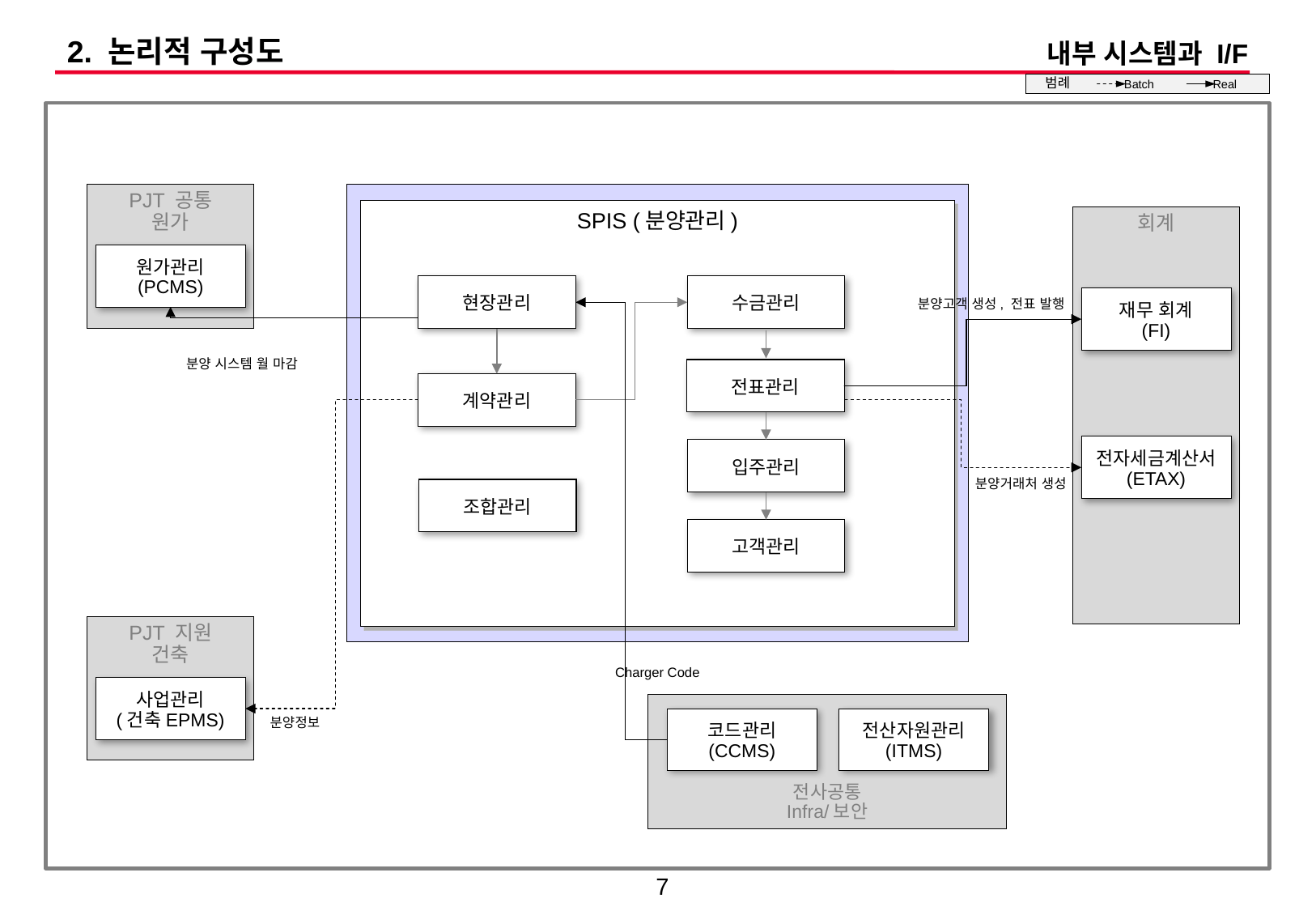

2. 논리적 구성도
내부 시스템과 I/F
범례
Batch
Real

PJT 공통
원가
원가관리
(PCMS)

SPIS (분양관리)

현장관리
수금관리
전표관리
계약관리
입주관리
조합관리
고객관리
회계
재무 회계
(FI)
전자세금계산서
(ETAX)

분양고객 생성, 전표 발행

분양 시스템 월 마감

분양거래처 생성
PJT 지원
건축
사업관리
(건축EPMS)
Charger Code
전사공통
Infra/보안
코드관리
(CCMS)
전산자원관리
(ITMS)
분양정보